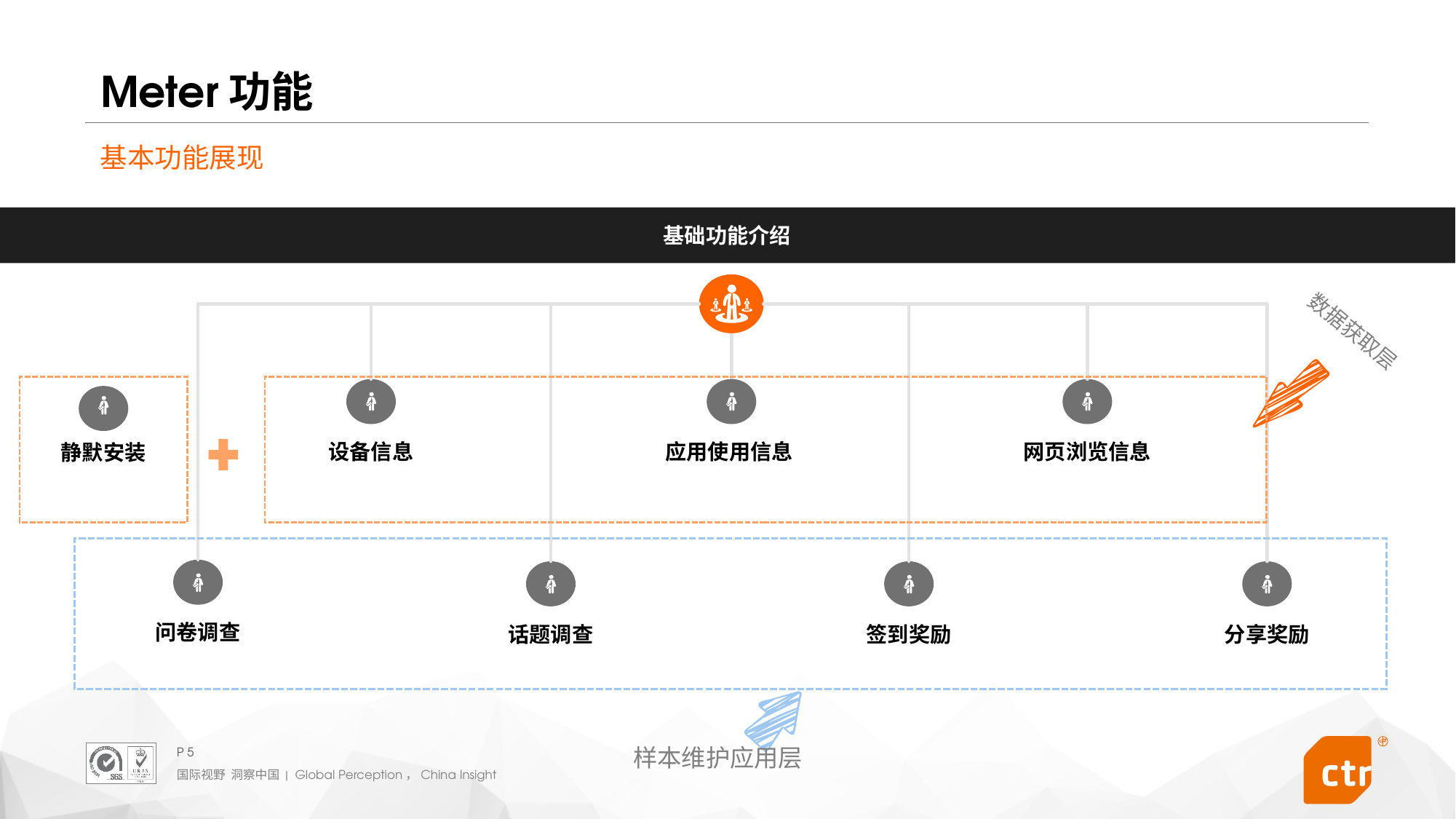

# Meter功能
基本功能展现
基础功能介绍

应用使用信息

设备信息

网页浏览信息

问卷调查

话题调查

签到奖励

分享奖励
数据获取层

静默安装

样本维护应用层
P 5
国际视野  洞察中国 |  Global Perception，China Insight